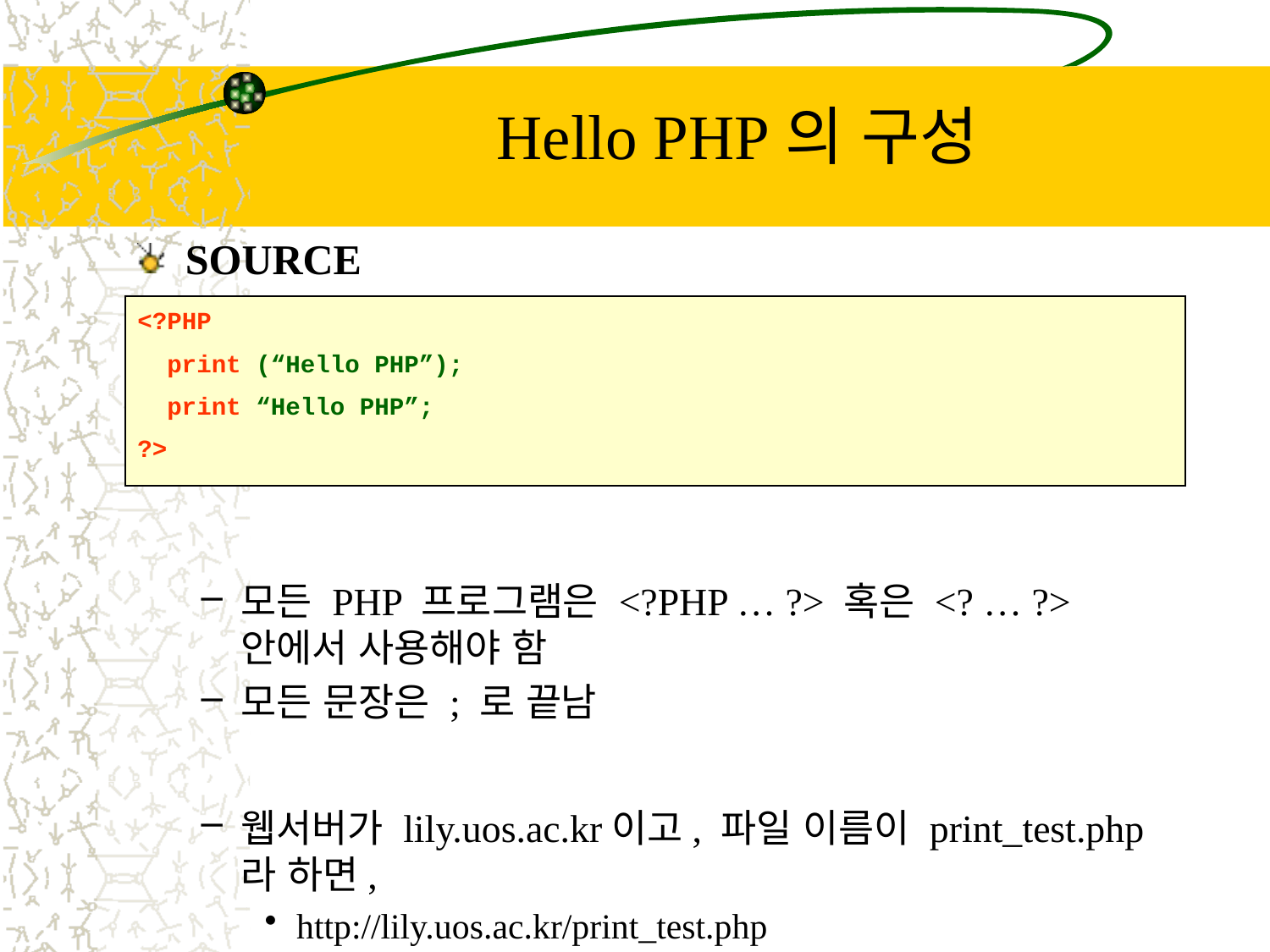

# Hello PHP의 구성
SOURCE

모든 PHP 프로그램은 <?PHP … ?> 혹은 <? … ?> 안에서 사용해야 함
모든 문장은 ; 로 끝남

웹서버가 lily.uos.ac.kr이고, 파일 이름이 print_test.php 라 하면,
http://lily.uos.ac.kr/print_test.php
<?PHP
  print (“Hello PHP”);
  print “Hello PHP”;
?>